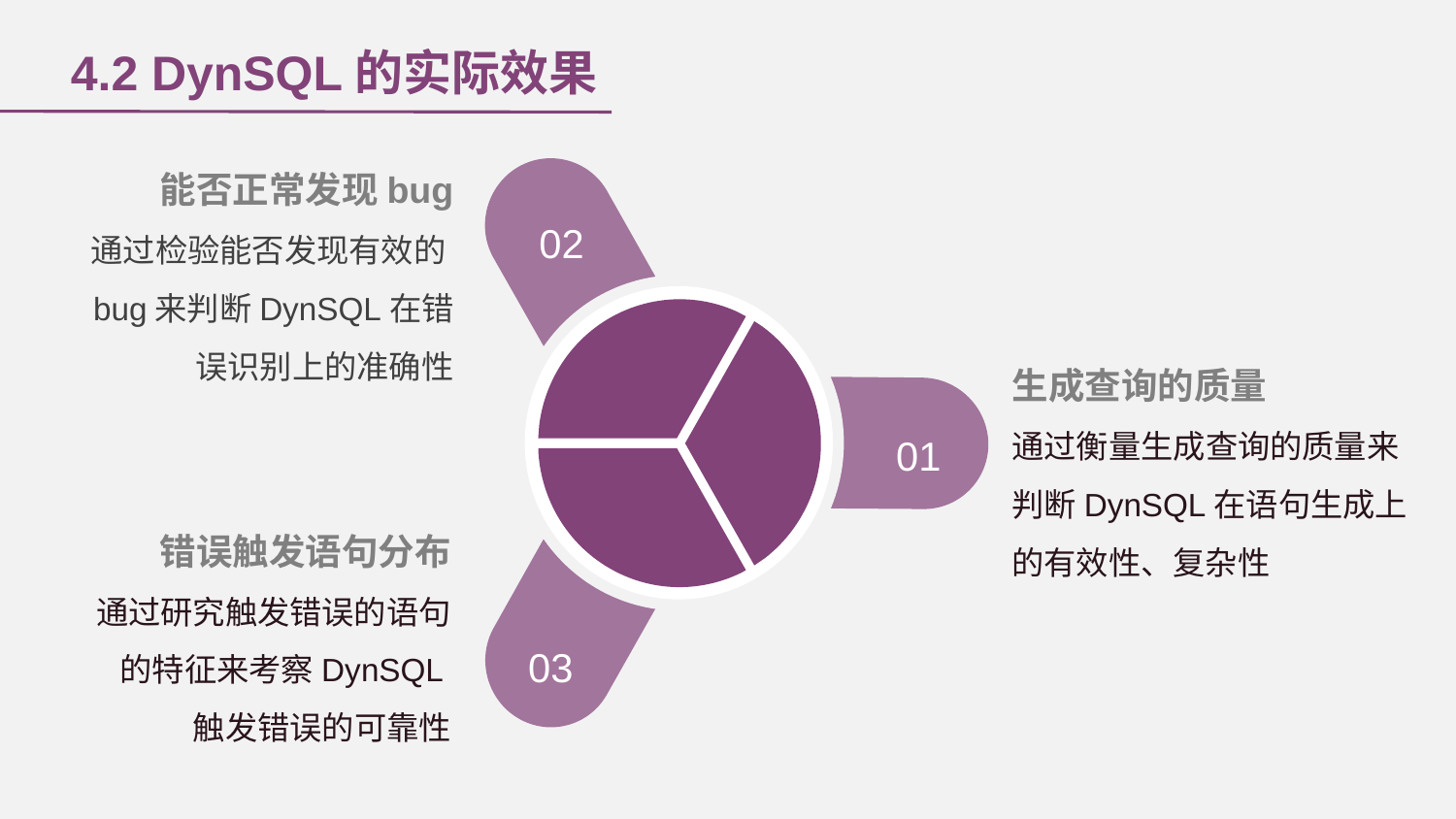

4.2 DynSQL的实际效果
能否正常发现bug
通过检验能否发现有效的bug来判断DynSQL在错误识别上的准确性

02

生成查询的质量
通过衡量生成查询的质量来判断DynSQL在语句生成上的有效性、复杂性

01

03
错误触发语句分布
通过研究触发错误的语句的特征来考察DynSQL触发错误的可靠性